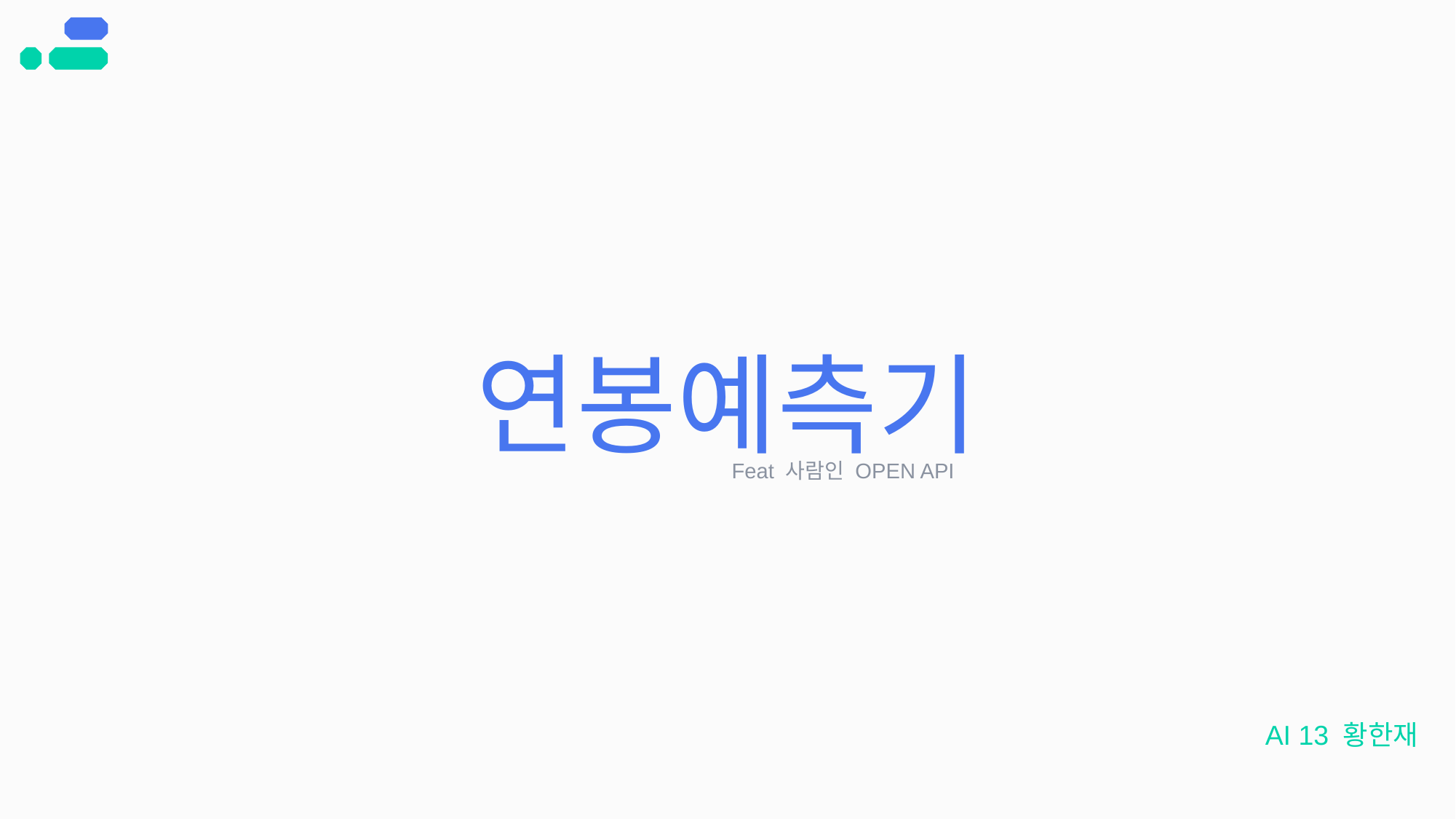

연봉예측기
Feat 사람인 OPEN API
AI 13 황한재